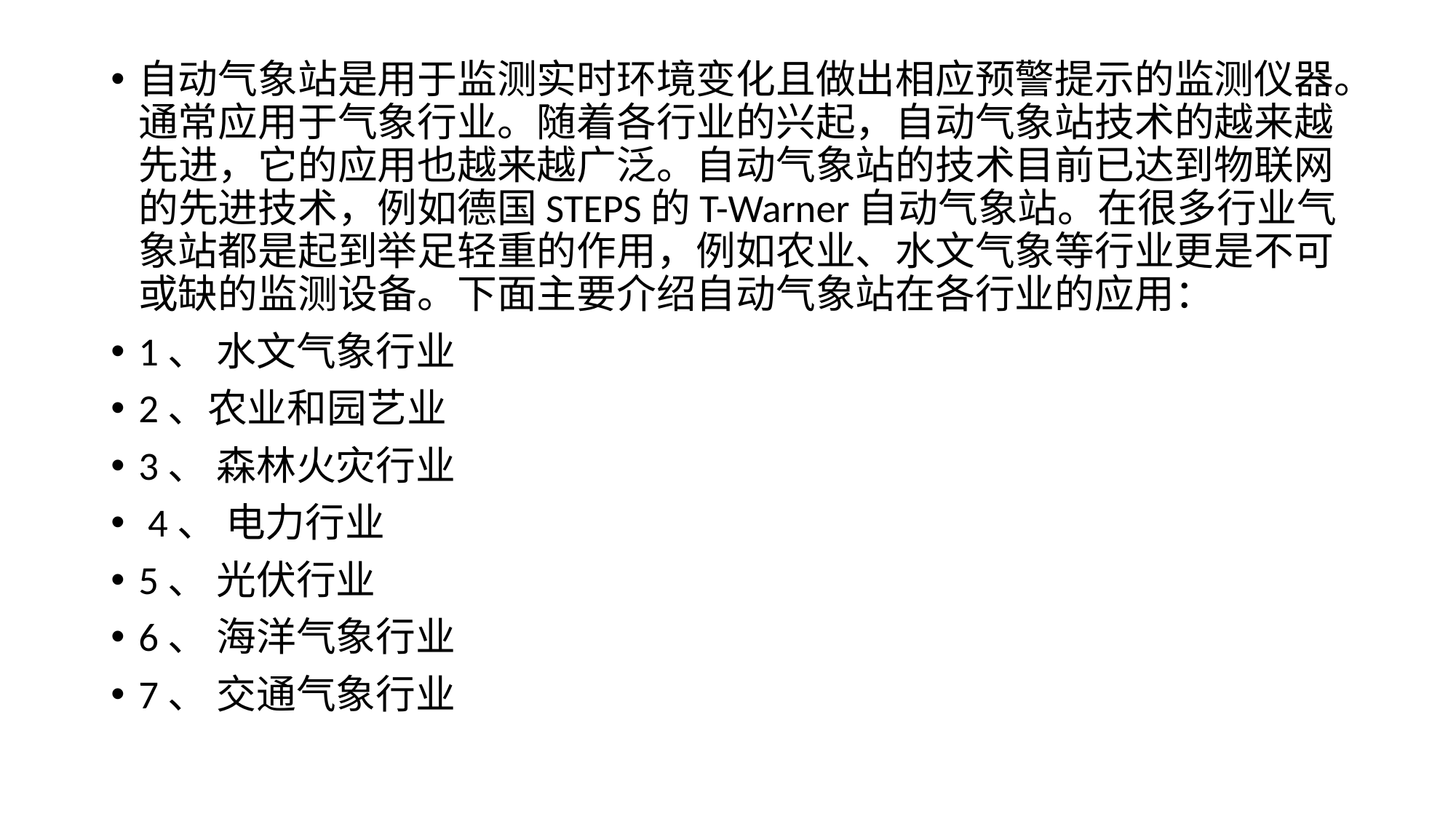

自动气象站是用于监测实时环境变化且做出相应预警提示的监测仪器。通常应用于气象行业。随着各行业的兴起，自动气象站技术的越来越先进，它的应用也越来越广泛。自动气象站的技术目前已达到物联网的先进技术，例如德国STEPS的T-Warner自动气象站。在很多行业气象站都是起到举足轻重的作用，例如农业、水文气象等行业更是不可或缺的监测设备。下面主要介绍自动气象站在各行业的应用：
1、 水文气象行业
2、农业和园艺业
3、 森林火灾行业
 4、 电力行业
5、 光伏行业
6、 海洋气象行业
7、 交通气象行业